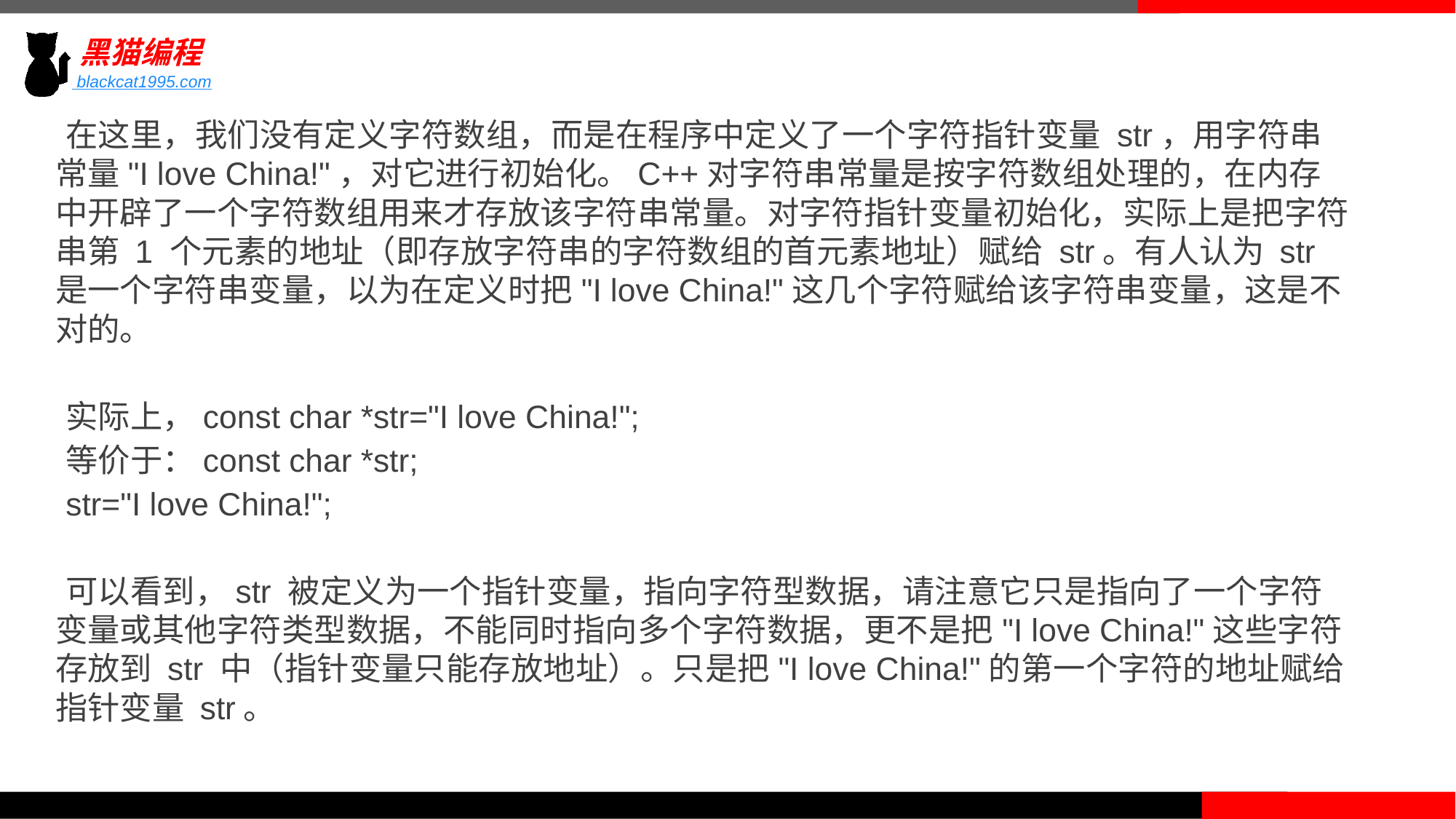

在这里，我们没有定义字符数组，而是在程序中定义了一个字符指针变量 str，用字符串常量"I love China!"，对它进行初始化。C++对字符串常量是按字符数组处理的，在内存中开辟了一个字符数组用来才存放该字符串常量。对字符指针变量初始化，实际上是把字符串第 1 个元素的地址（即存放字符串的字符数组的首元素地址）赋给 str。有人认为 str 是一个字符串变量，以为在定义时把"I love China!"这几个字符赋给该字符串变量，这是不对的。

实际上，const char *str="I love China!";
等价于：const char *str;
str="I love China!";

可以看到，str 被定义为一个指针变量，指向字符型数据，请注意它只是指向了一个字符变量或其他字符类型数据，不能同时指向多个字符数据，更不是把"I love China!"这些字符存放到 str 中（指针变量只能存放地址）。只是把"I love China!"的第一个字符的地址赋给指针变量 str。